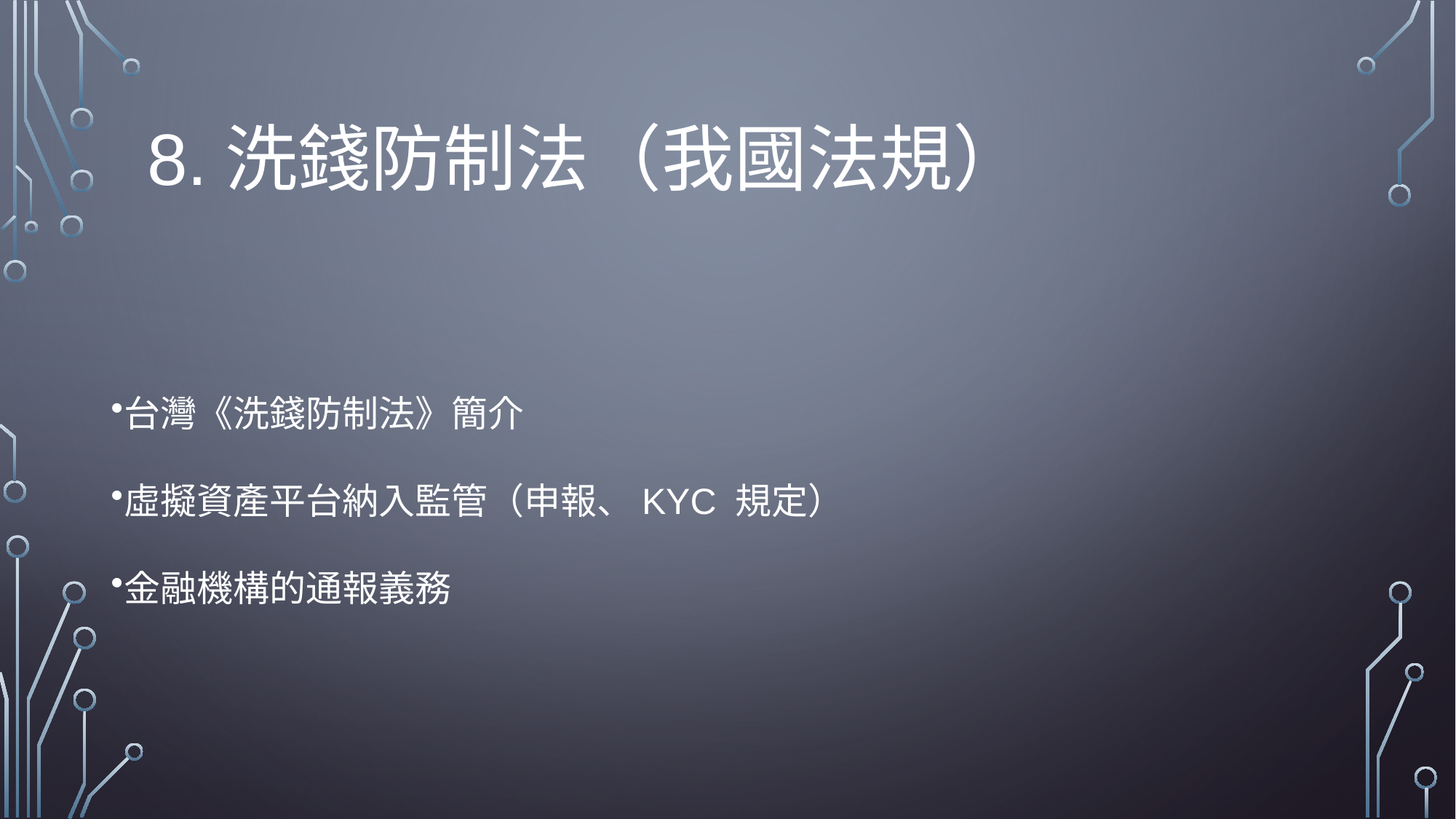

# 8.洗錢防制法（我國法規）
台灣《洗錢防制法》簡介
虛擬資產平台納入監管（申報、KYC 規定）
金融機構的通報義務